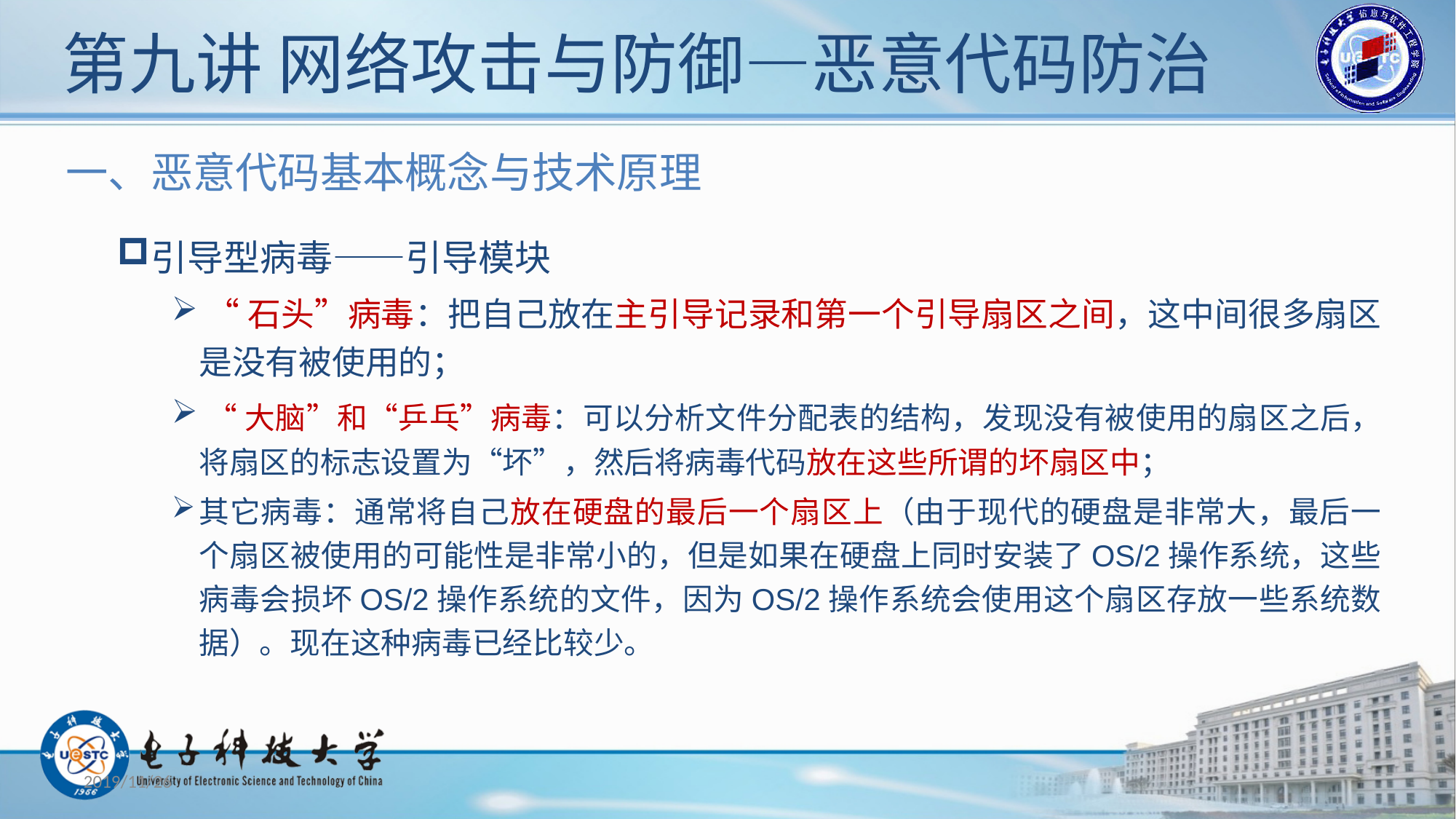

# 第九讲 网络攻击与防御—恶意代码防治
一、恶意代码基本概念与技术原理
引导型病毒——引导模块
 “石头”病毒：把自己放在主引导记录和第一个引导扇区之间，这中间很多扇区是没有被使用的；
 “大脑”和“乒乓”病毒：可以分析文件分配表的结构，发现没有被使用的扇区之后，将扇区的标志设置为“坏”，然后将病毒代码放在这些所谓的坏扇区中；
其它病毒：通常将自己放在硬盘的最后一个扇区上（由于现代的硬盘是非常大，最后一个扇区被使用的可能性是非常小的，但是如果在硬盘上同时安装了OS/2操作系统，这些病毒会损坏OS/2操作系统的文件，因为OS/2操作系统会使用这个扇区存放一些系统数据）。现在这种病毒已经比较少。

2019/11/26